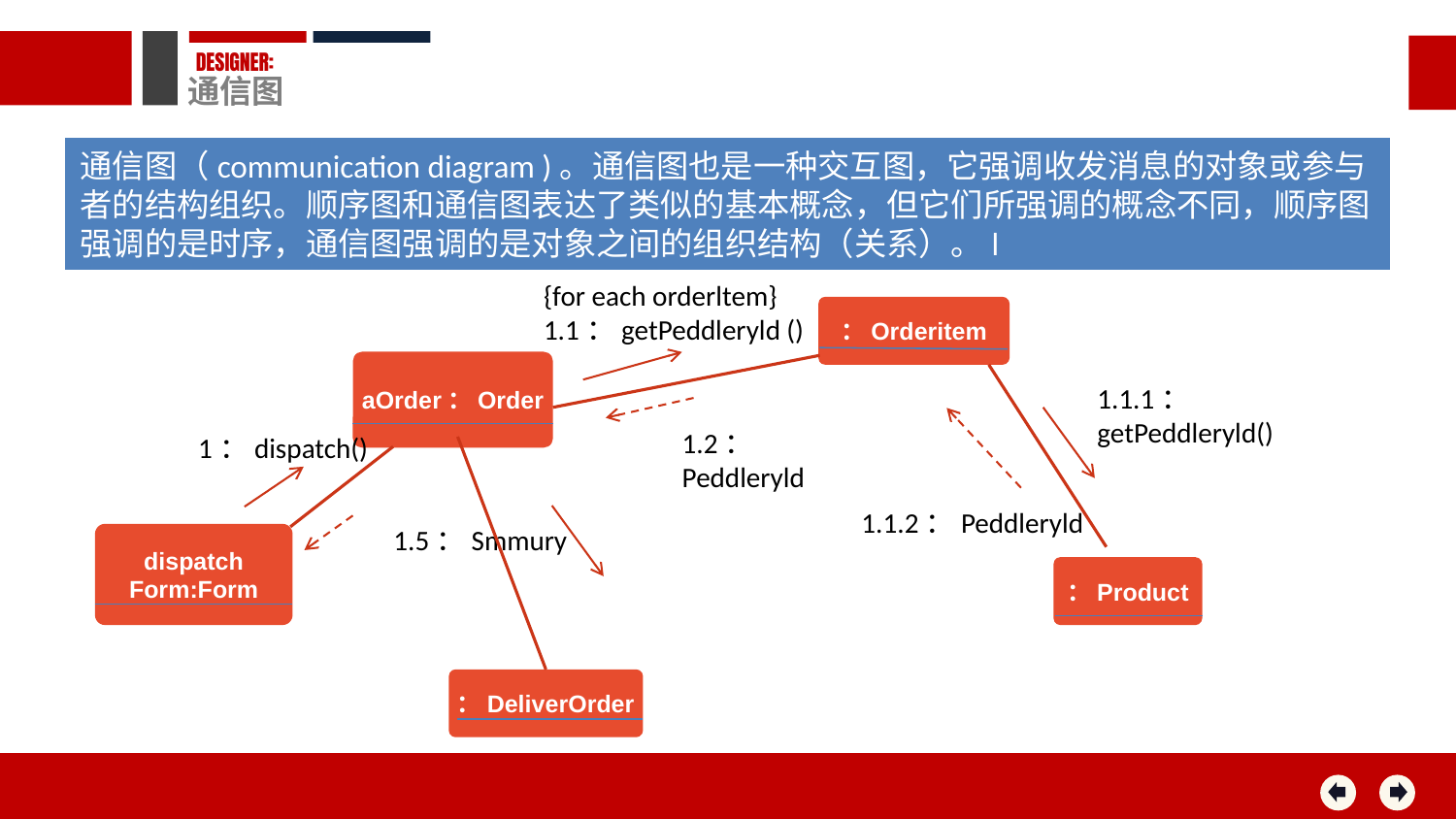

DESIGNER:
通信图
通信图（communication diagram )。通信图也是一种交互图，它强调收发消息的对象或参与者的结构组织。顺序图和通信图表达了类似的基本概念，但它们所强调的概念不同，顺序图强调的是时序，通信图强调的是对象之间的组织结构（关系）。l
{for each orderltem}
1.1：getPeddleryld ()
：Orderitem
aOrder：Order
1.1.1：getPeddleryld()
1.2：Peddleryld
1：dispatch()
1.1.2：Peddleryld
1.5：Smmury
dispatch Form:Form
：Product
：DeliverOrder